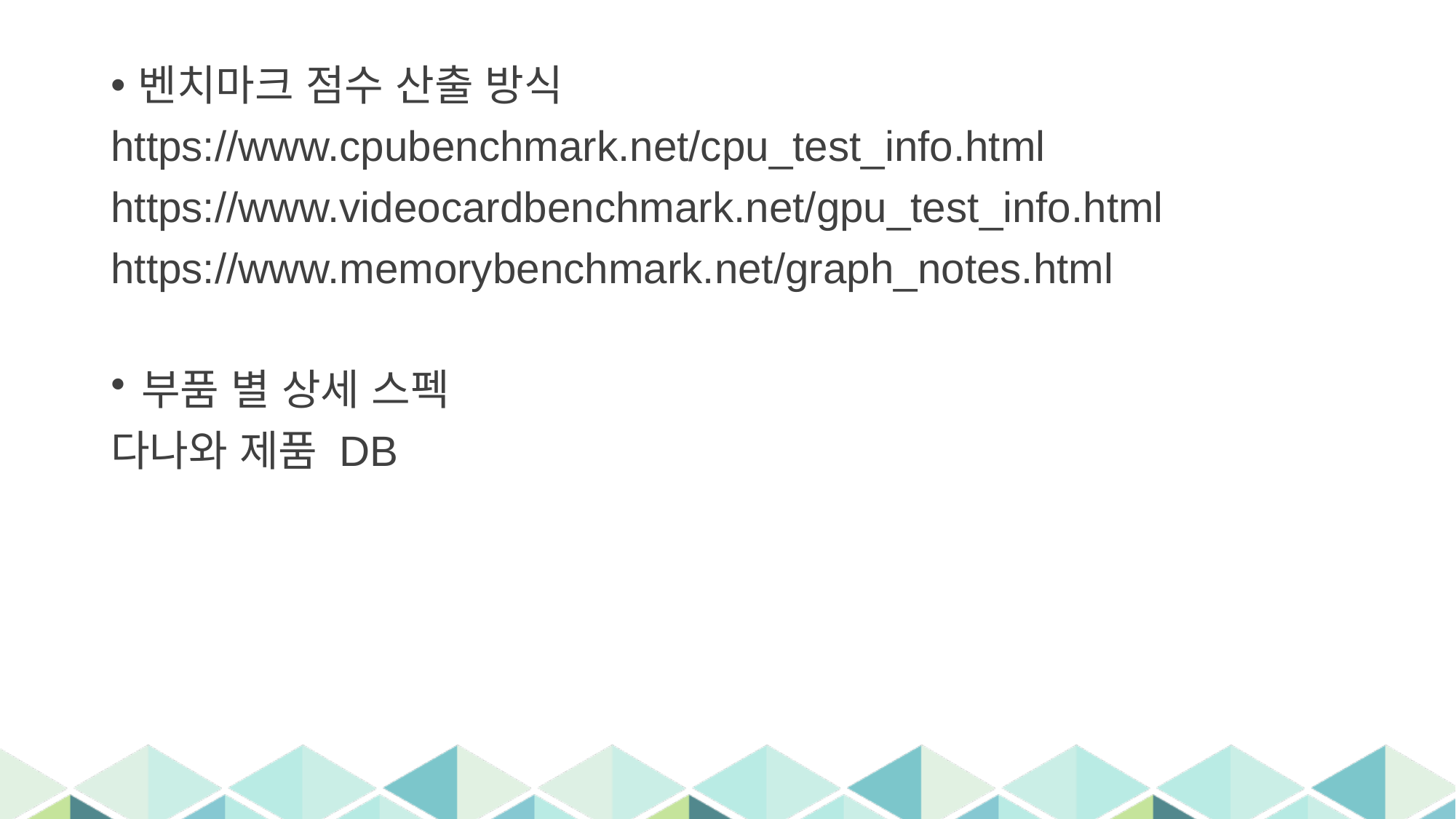

벤치마크 점수 산출 방식
https://www.cpubenchmark.net/cpu_test_info.html
https://www.videocardbenchmark.net/gpu_test_info.html
https://www.memorybenchmark.net/graph_notes.html

부품 별 상세 스펙
다나와 제품 DB